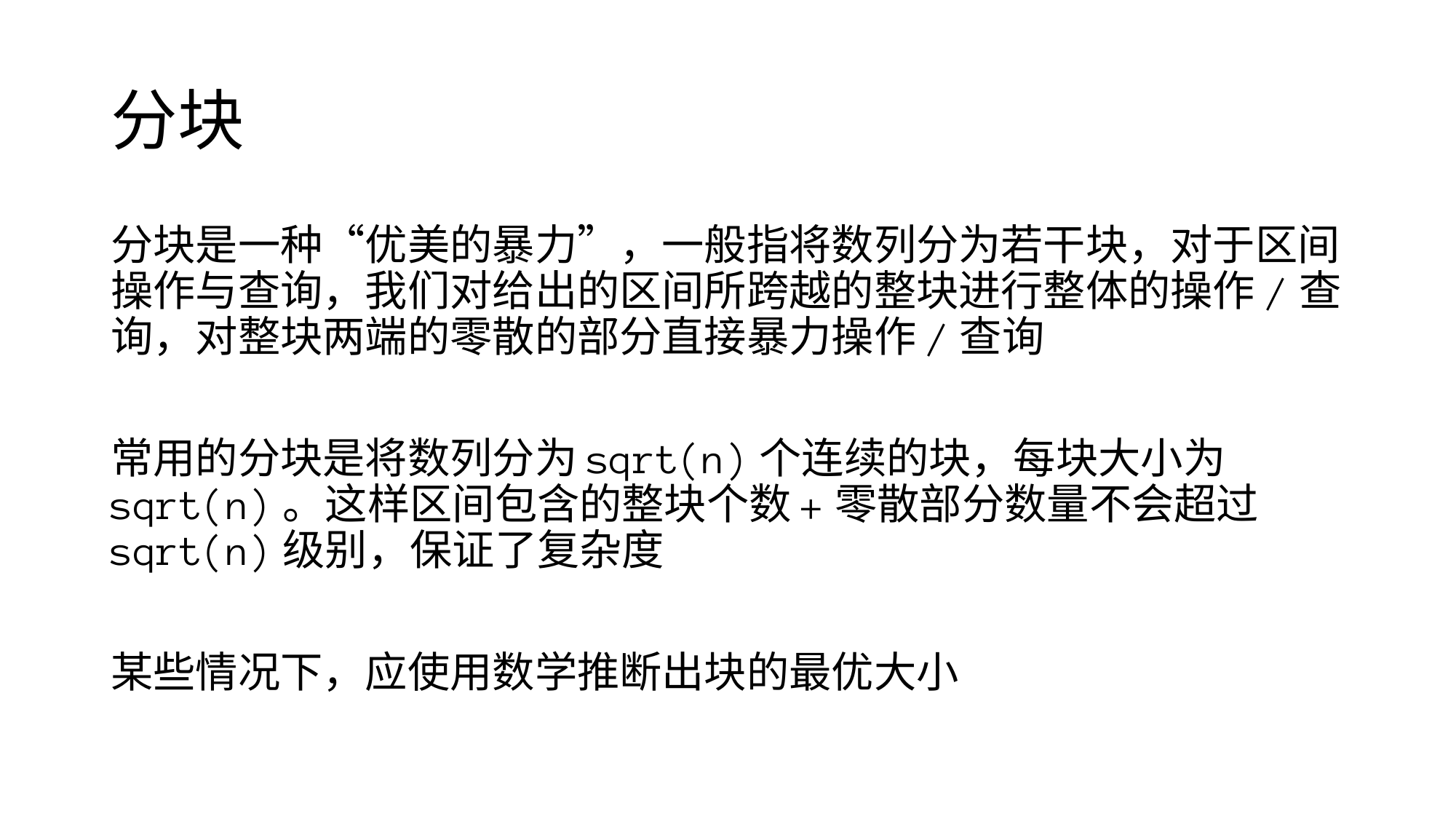

# 分块
分块是一种“优美的暴力”，一般指将数列分为若干块，对于区间操作与查询，我们对给出的区间所跨越的整块进行整体的操作/查询，对整块两端的零散的部分直接暴力操作/查询

常用的分块是将数列分为sqrt(n)个连续的块，每块大小为sqrt(n)。这样区间包含的整块个数+零散部分数量不会超过sqrt(n)级别，保证了复杂度

某些情况下，应使用数学推断出块的最优大小